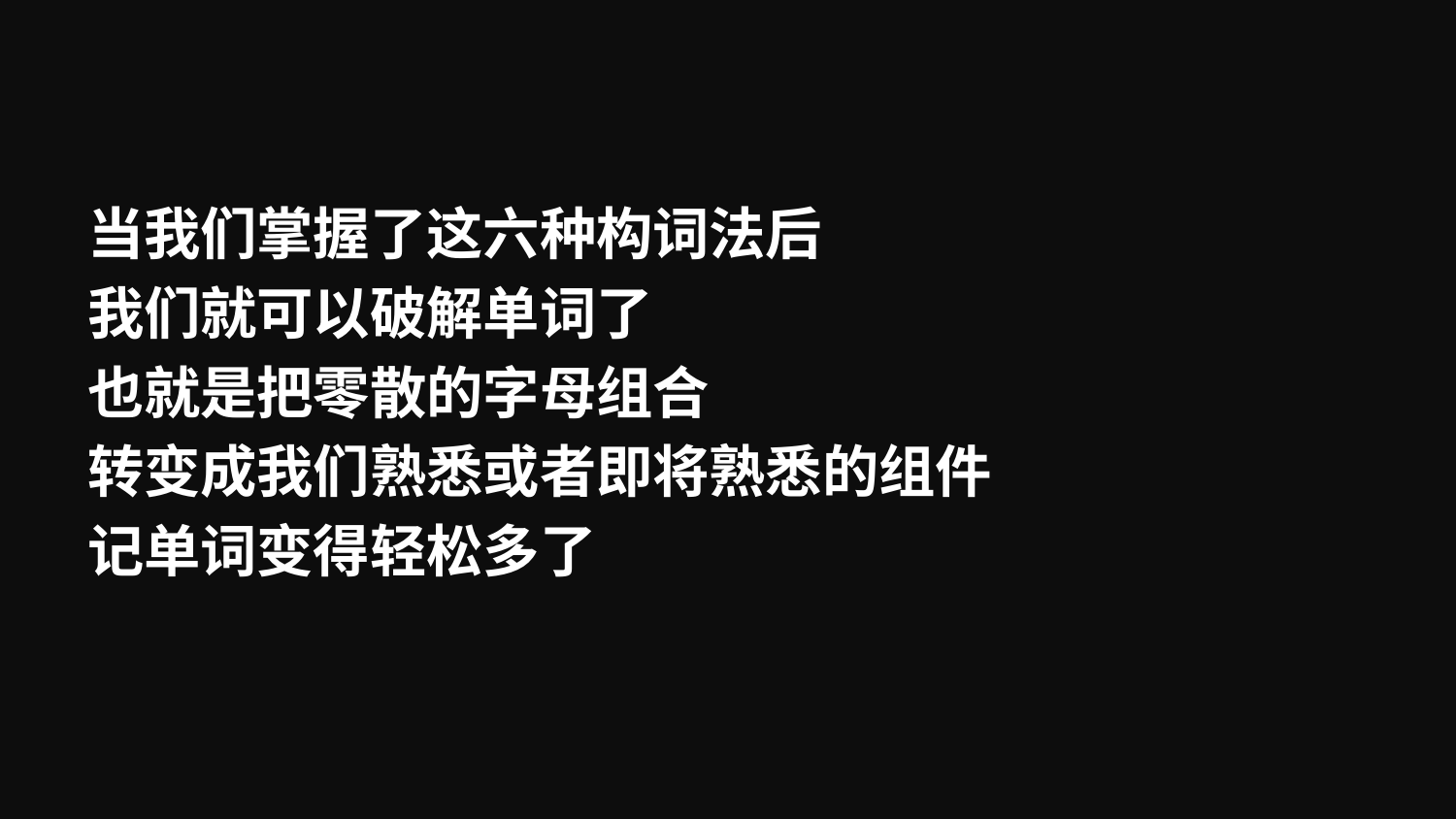

当我们掌握了这六种构词法后
我们就可以破解单词了
也就是把零散的字母组合
转变成我们熟悉或者即将熟悉的组件
记单词变得轻松多了